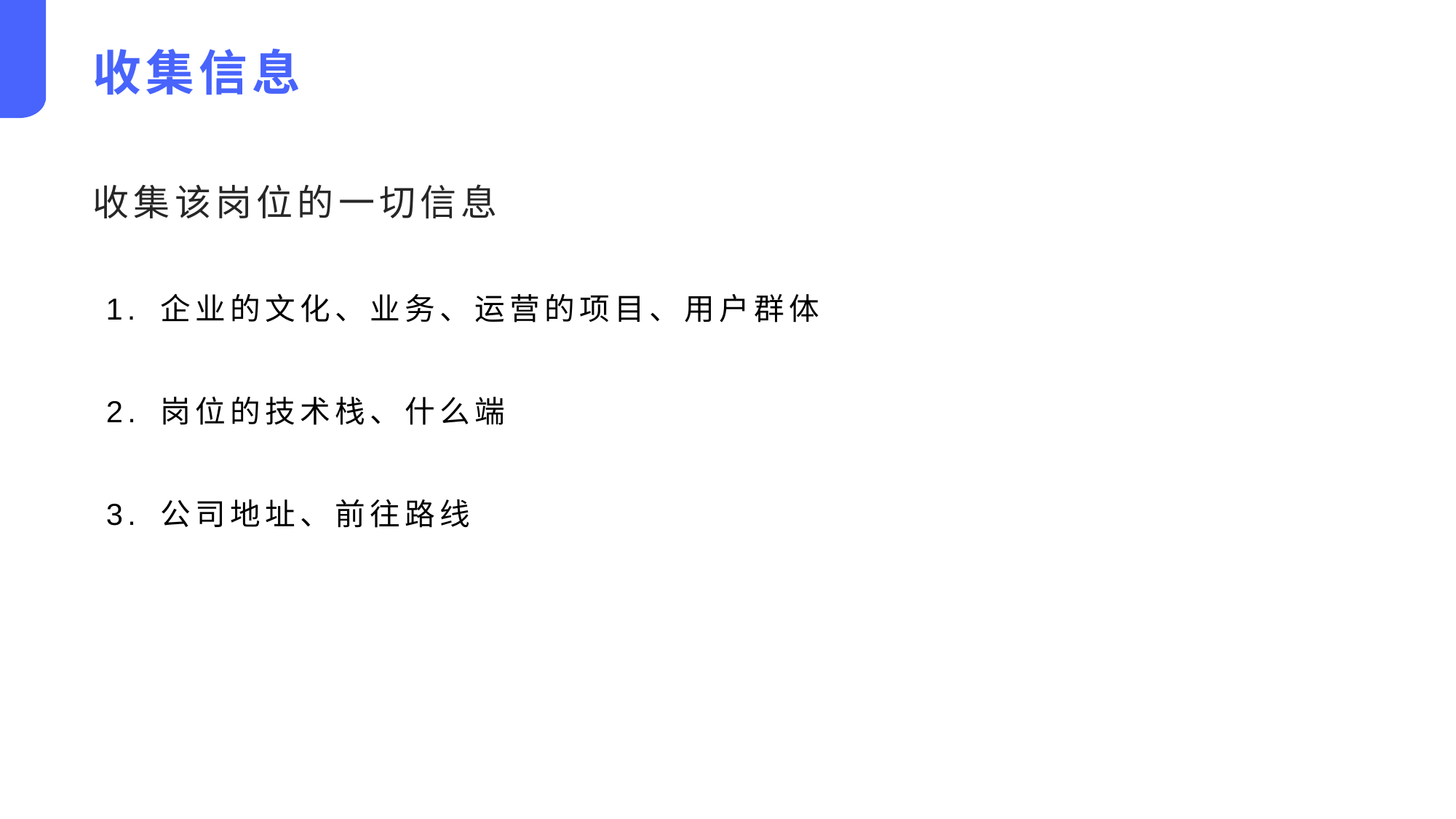

收集信息
收集该岗位的一切信息
1. 企业的文化、业务、运营的项目、用户群体
2. 岗位的技术栈、什么端
3. 公司地址、前往路线